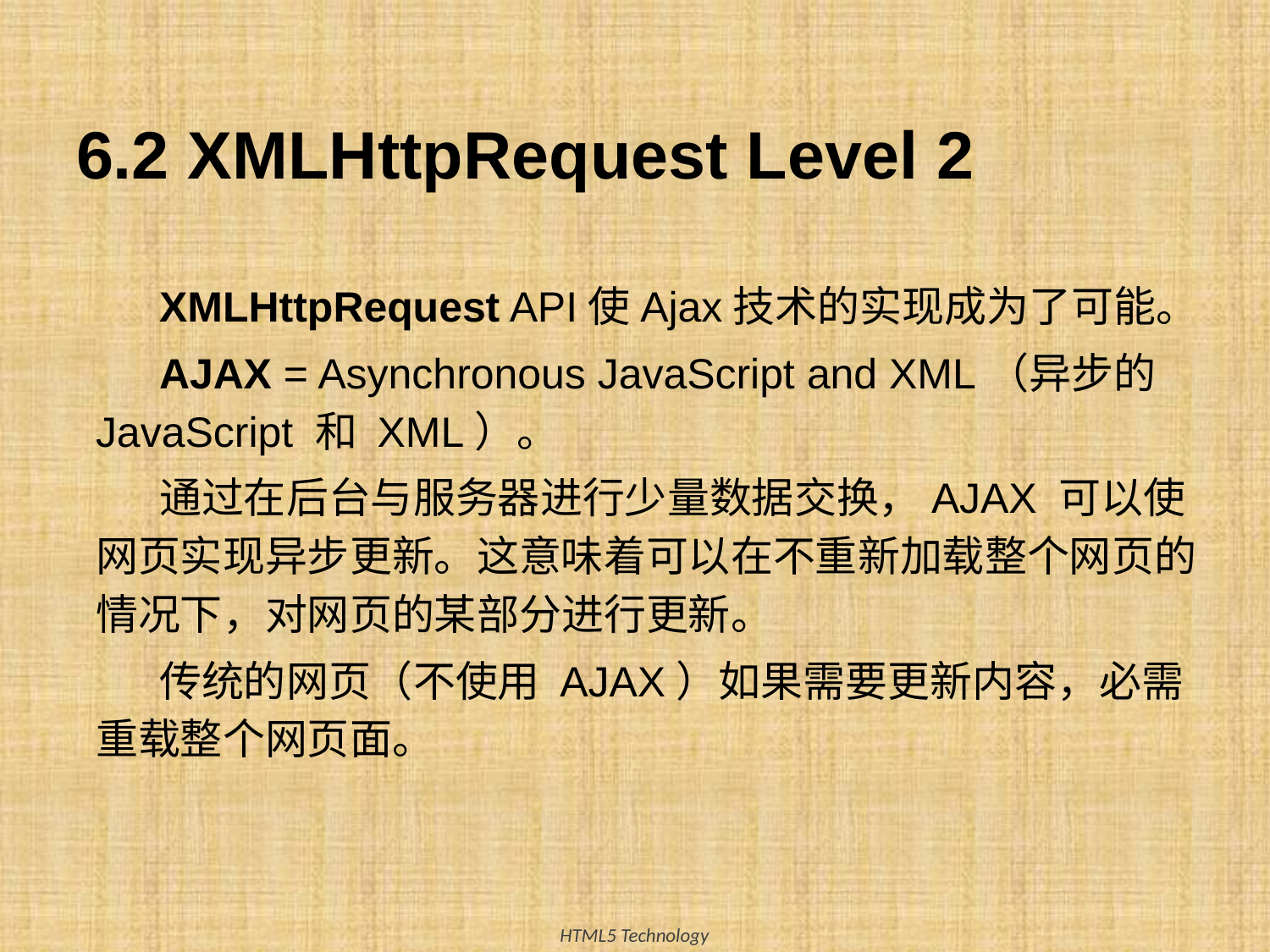

6.2 XMLHttpRequest Level 2
XMLHttpRequest API使Ajax技术的实现成为了可能。
AJAX = Asynchronous JavaScript and XML（异步的 JavaScript 和 XML）。
通过在后台与服务器进行少量数据交换，AJAX 可以使网页实现异步更新。这意味着可以在不重新加载整个网页的情况下，对网页的某部分进行更新。
传统的网页（不使用 AJAX）如果需要更新内容，必需重载整个网页面。

44
HTML5 Technology